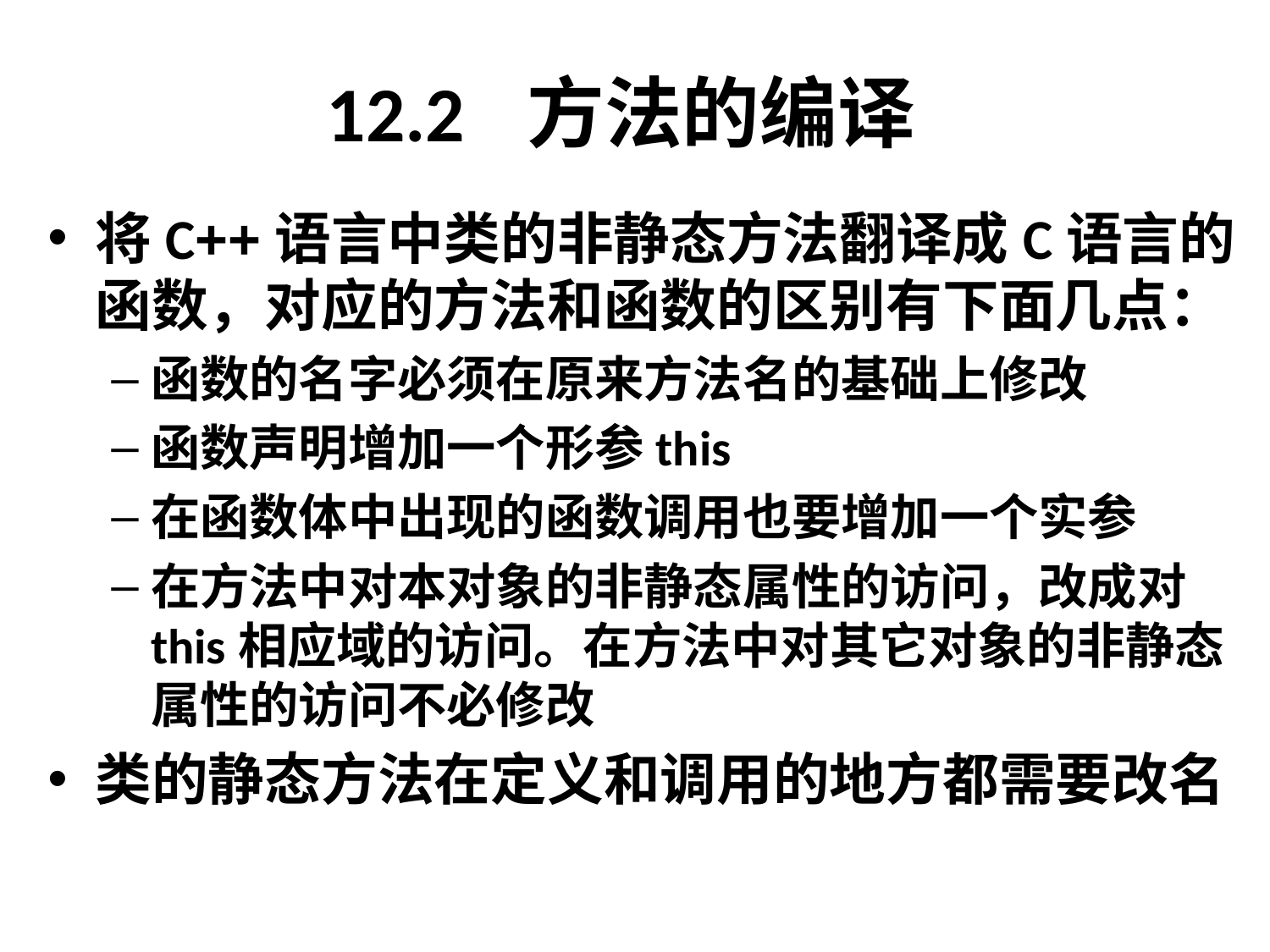

# 12.2  方法的编译
将C++语言中类的非静态方法翻译成C语言的函数，对应的方法和函数的区别有下面几点：
函数的名字必须在原来方法名的基础上修改
函数声明增加一个形参this
在函数体中出现的函数调用也要增加一个实参
在方法中对本对象的非静态属性的访问，改成对this相应域的访问。在方法中对其它对象的非静态属性的访问不必修改
类的静态方法在定义和调用的地方都需要改名